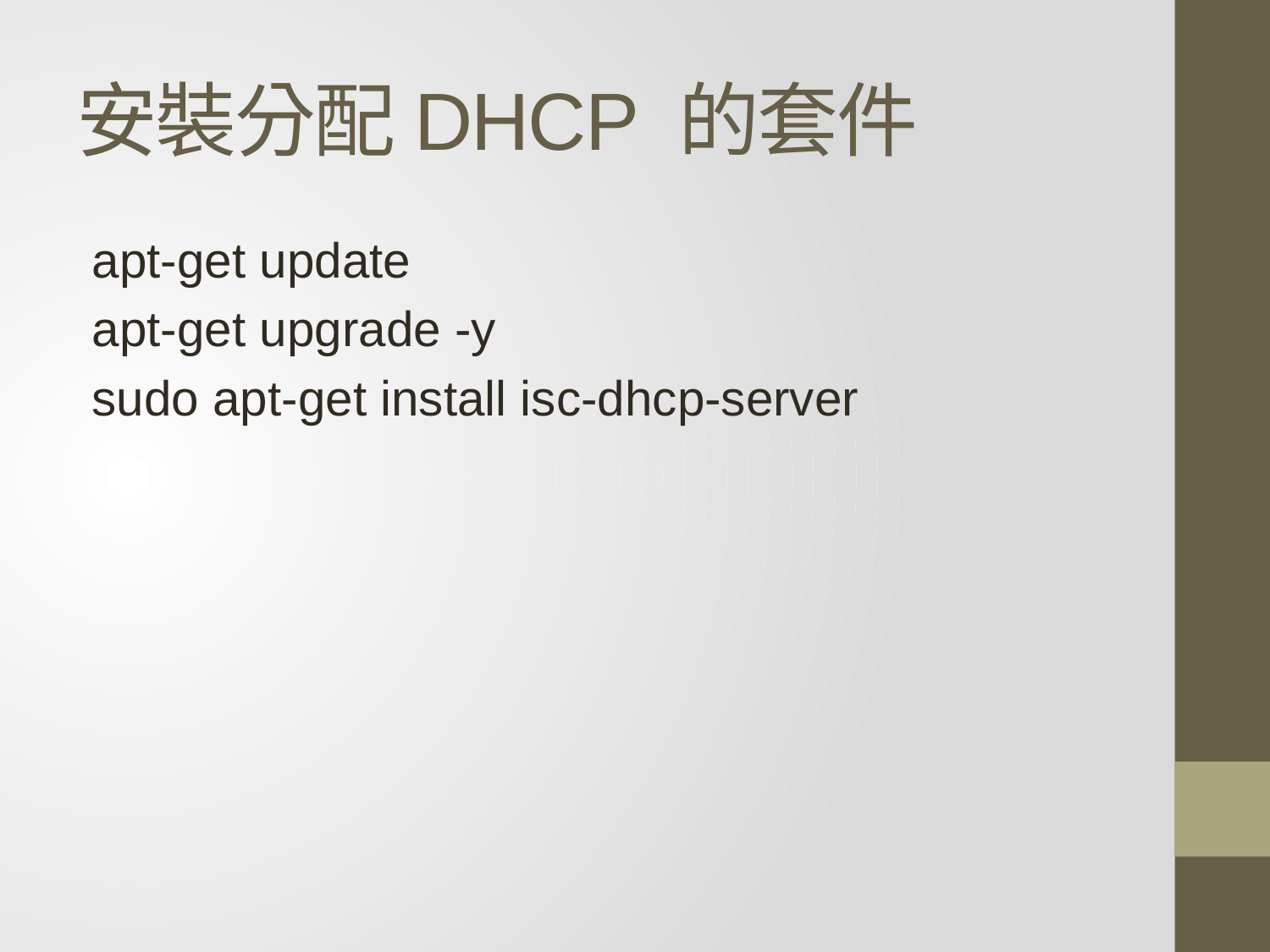

# 安裝分配DHCP 的套件
apt-get update
apt-get upgrade -y
sudo apt-get install isc-dhcp-server